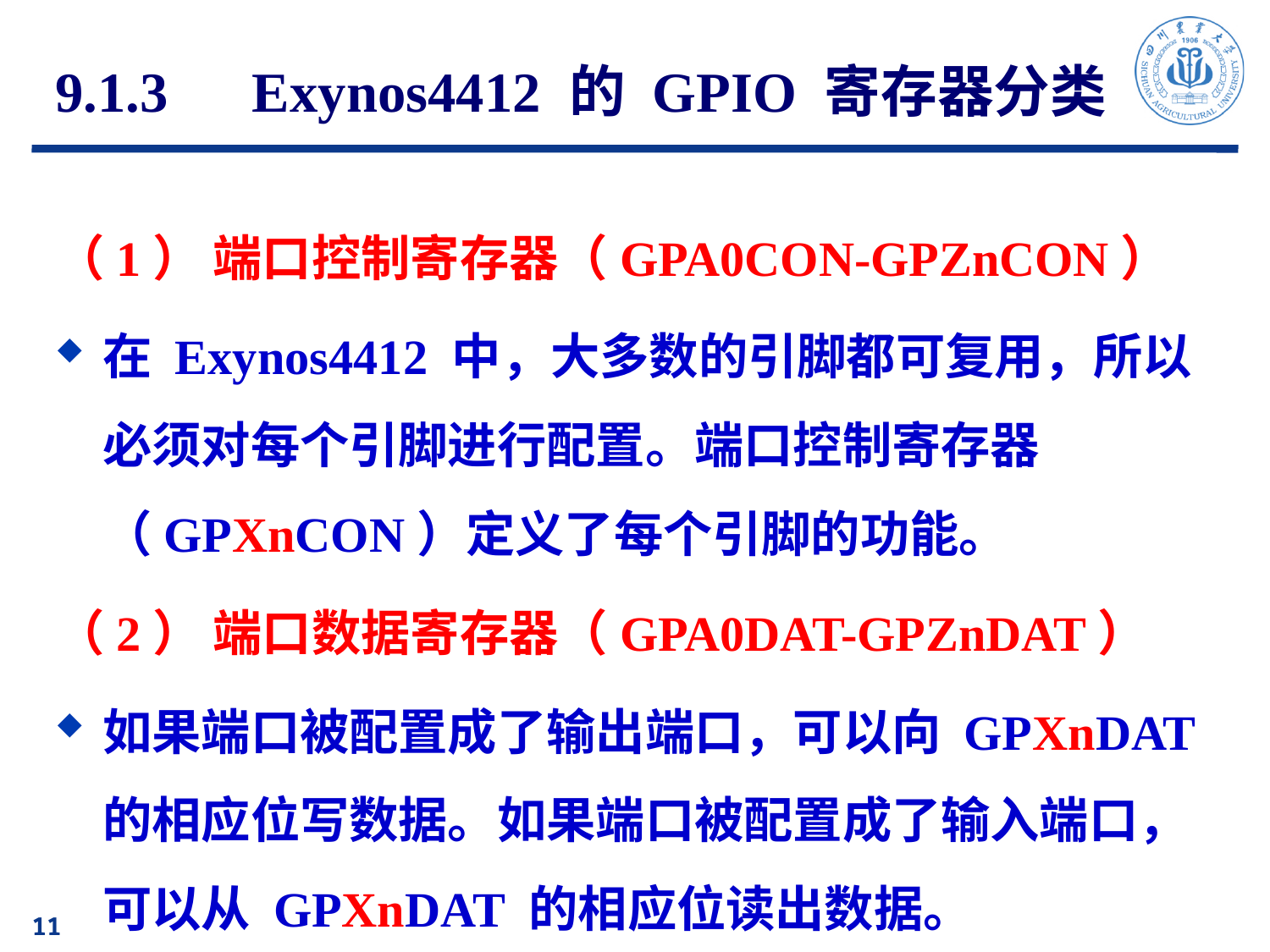

# 9.1.3　Exynos4412 的 GPIO 寄存器分类
（1） 端口控制寄存器（GPA0CON-GPZnCON）
在 Exynos4412 中，大多数的引脚都可复用，所以必须对每个引脚进行配置。端口控制寄存器（GPXnCON）定义了每个引脚的功能。
（2） 端口数据寄存器（GPA0DAT-GPZnDAT）
如果端口被配置成了输出端口，可以向 GPXnDAT 的相应位写数据。如果端口被配置成了输入端口，可以从 GPXnDAT 的相应位读出数据。